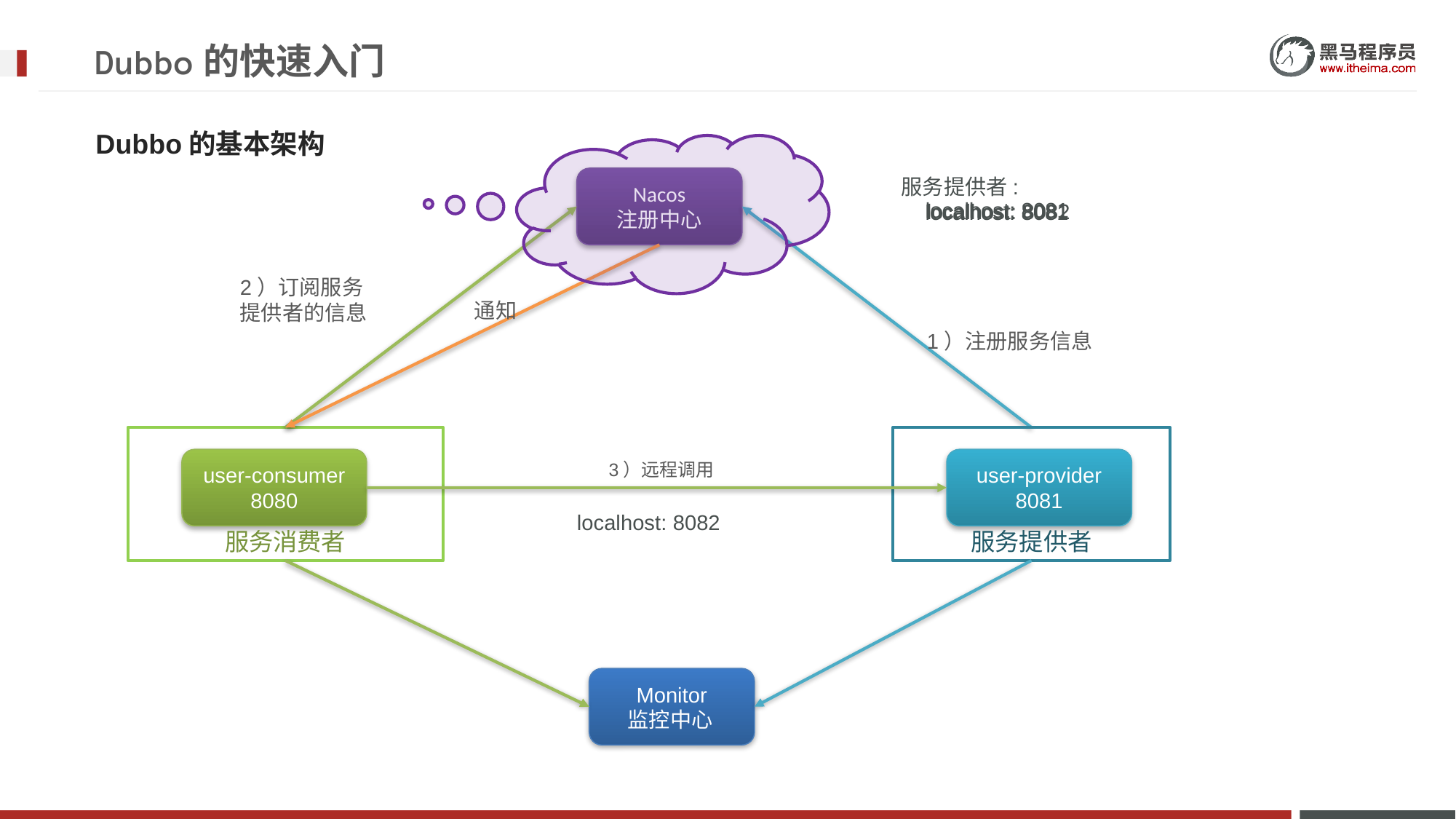

# Dubbo的快速入门
Dubbo的基本架构
服务提供者:
    localhost: 8081

localhost: 8081
localhost: 8082
Nacos
注册中心
2）订阅服务
提供者的信息
通知
1）注册服务信息
服务消费者
服务提供者
localhost: 8082
user-provider
8081
user-consumer
8080
3）远程调用
Monitor
    监控中心